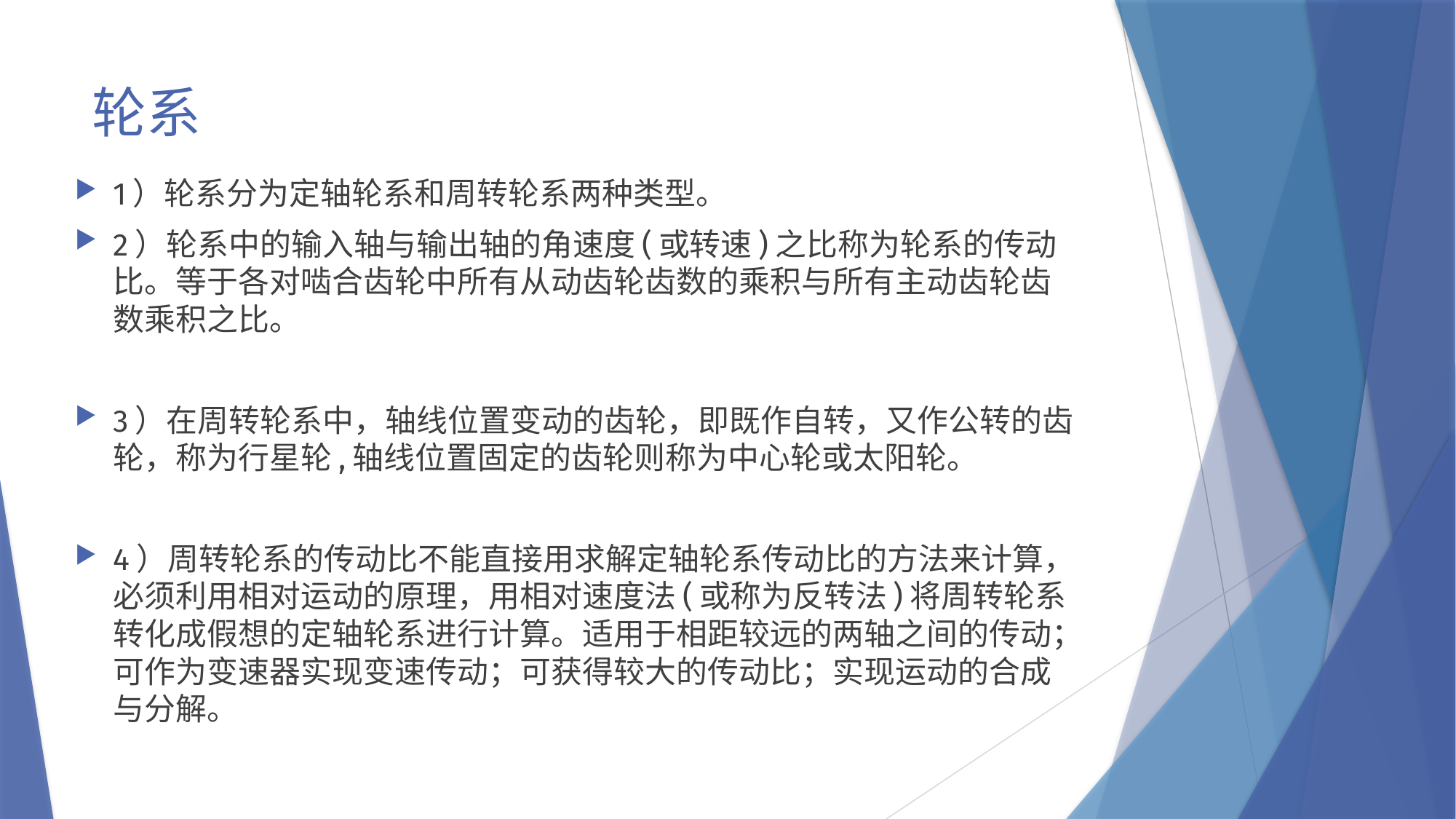

# 轮系
1）轮系分为定轴轮系和周转轮系两种类型。
2）轮系中的输入轴与输出轴的角速度(或转速)之比称为轮系的传动比。等于各对啮合齿轮中所有从动齿轮齿数的乘积与所有主动齿轮齿数乘积之比。

3）在周转轮系中，轴线位置变动的齿轮，即既作自转，又作公转的齿轮，称为行星轮,轴线位置固定的齿轮则称为中心轮或太阳轮。

4）周转轮系的传动比不能直接用求解定轴轮系传动比的方法来计算，必须利用相对运动的原理，用相对速度法(或称为反转法)将周转轮系转化成假想的定轴轮系进行计算。适用于相距较远的两轴之间的传动；可作为变速器实现变速传动；可获得较大的传动比；实现运动的合成与分解。